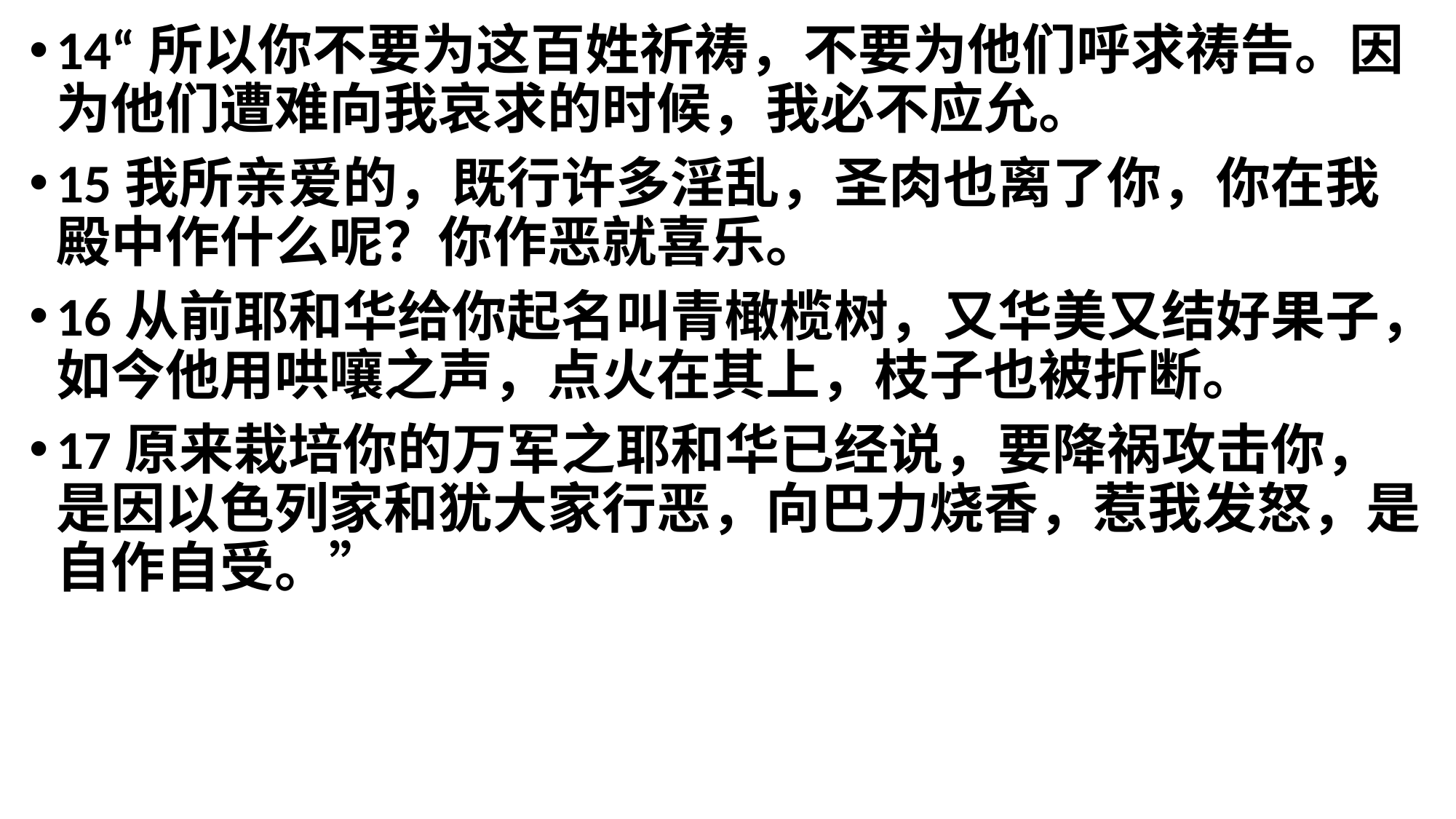

14“所以你不要为这百姓祈祷，不要为他们呼求祷告。因为他们遭难向我哀求的时候，我必不应允。
15我所亲爱的，既行许多淫乱，圣肉也离了你，你在我殿中作什么呢？你作恶就喜乐。
16从前耶和华给你起名叫青橄榄树，又华美又结好果子，如今他用哄嚷之声，点火在其上，枝子也被折断。
17原来栽培你的万军之耶和华已经说，要降祸攻击你，是因以色列家和犹大家行恶，向巴力烧香，惹我发怒，是自作自受。”